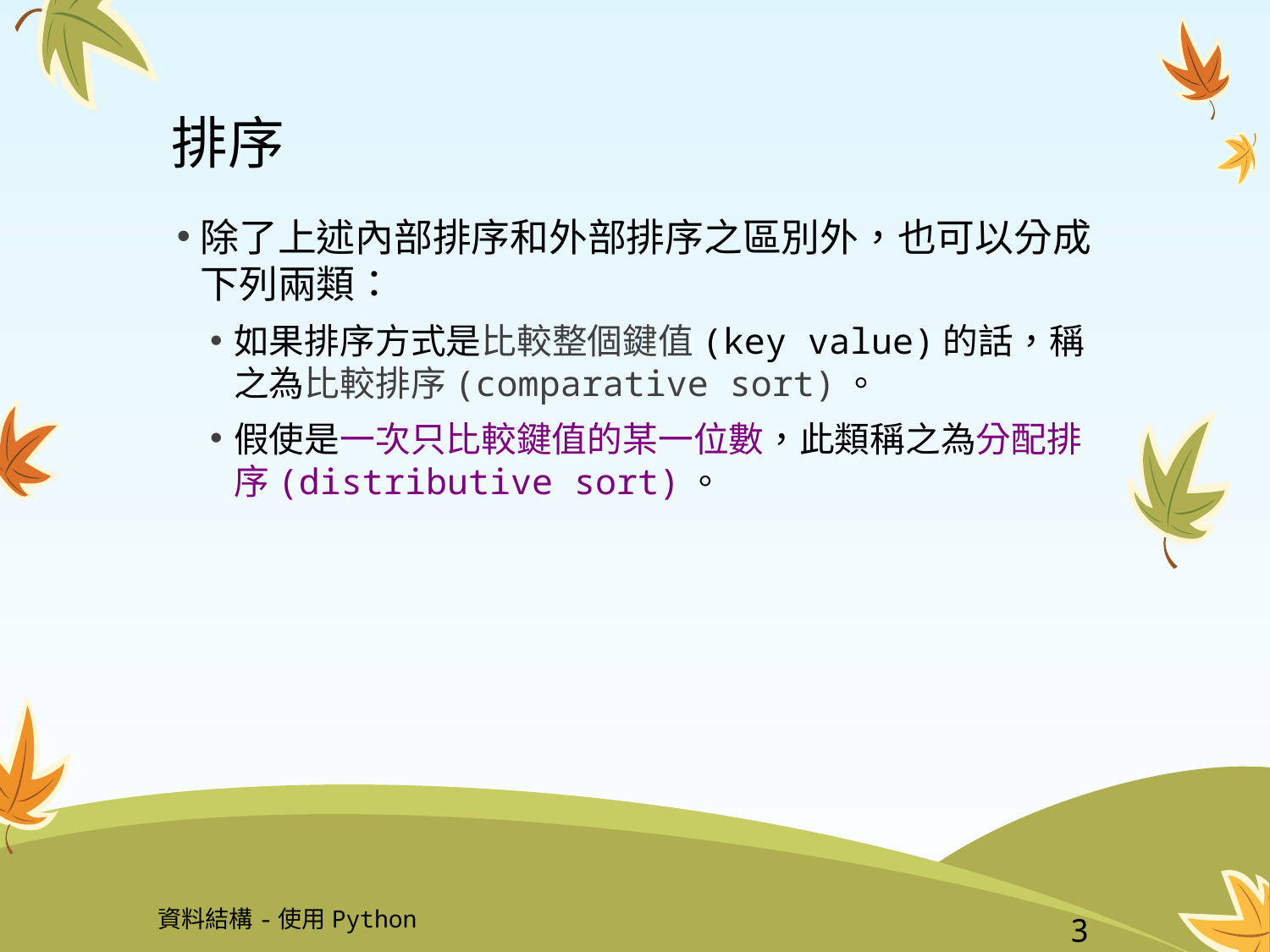

# 排序
除了上述內部排序和外部排序之區別外，也可以分成下列兩類：
如果排序方式是比較整個鍵值(key value)的話，稱之為比較排序(comparative sort)。
假使是一次只比較鍵值的某一位數，此類稱之為分配排序(distributive sort)。
資料結構-使用Python
3